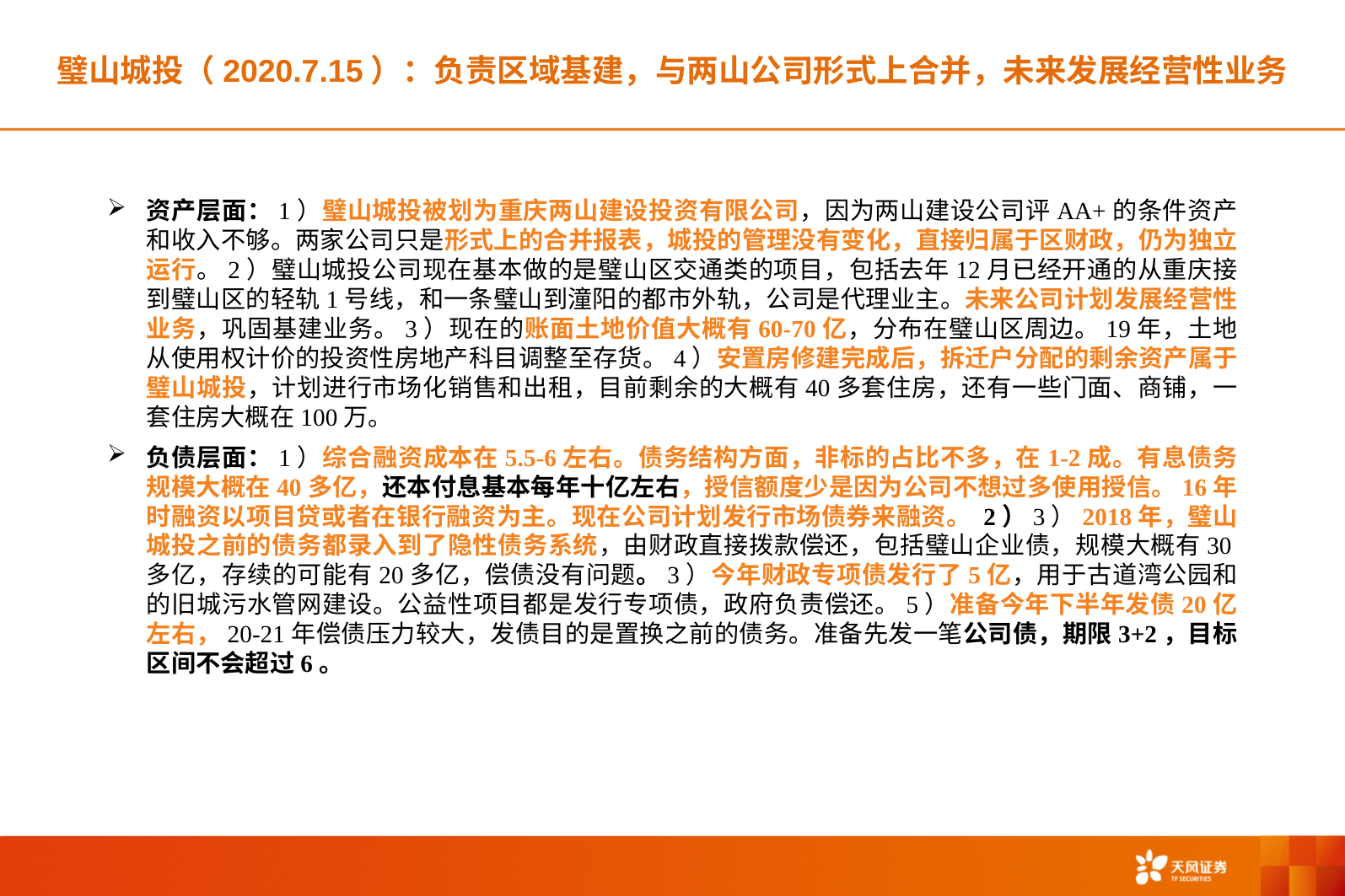

璧山城投（2020.7.15）：负责区域基建，与两山公司形式上合并，未来发展经营性业务

资产层面：1）璧山城投被划为重庆两山建设投资有限公司，因为两山建设公司评AA+的条件资产和收入不够。两家公司只是形式上的合并报表，城投的管理没有变化，直接归属于区财政，仍为独立运行。2）璧山城投公司现在基本做的是璧山区交通类的项目，包括去年12月已经开通的从重庆接到璧山区的轻轨1号线，和一条璧山到潼阳的都市外轨，公司是代理业主。未来公司计划发展经营性业务，巩固基建业务。3）现在的账面土地价值大概有60-70亿，分布在璧山区周边。19年，土地从使用权计价的投资性房地产科目调整至存货。4）安置房修建完成后，拆迁户分配的剩余资产属于璧山城投，计划进行市场化销售和出租，目前剩余的大概有40多套住房，还有一些门面、商铺，一套住房大概在100万。
负债层面：1）综合融资成本在5.5-6左右。债务结构方面，非标的占比不多，在1-2成。有息债务规模大概在40多亿，还本付息基本每年十亿左右，授信额度少是因为公司不想过多使用授信。16年时融资以项目贷或者在银行融资为主。现在公司计划发行市场债券来融资。 2）3）2018年，璧山城投之前的债务都录入到了隐性债务系统，由财政直接拨款偿还，包括璧山企业债，规模大概有30多亿，存续的可能有20多亿，偿债没有问题。3）今年财政专项债发行了5亿，用于古道湾公园和的旧城污水管网建设。公益性项目都是发行专项债，政府负责偿还。5）准备今年下半年发债20亿左右，20-21年偿债压力较大，发债目的是置换之前的债务。准备先发一笔公司债，期限3+2，目标区间不会超过6。
35